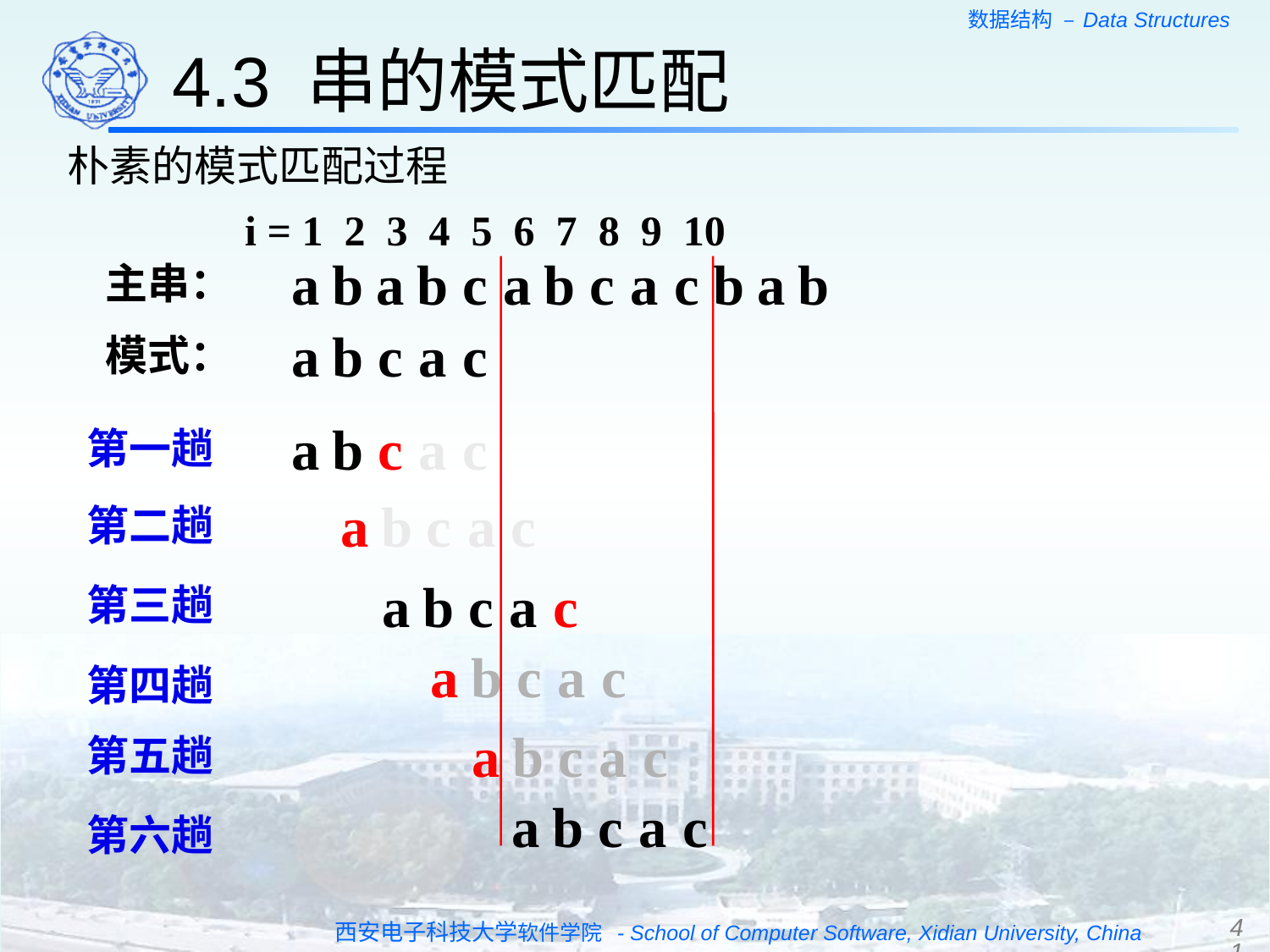

4.3 串的模式匹配
朴素的模式匹配过程
i = 1  2  3  4  5  6  7  8  9  10
主串：

a
b
a
b
c
a
b
c
a
c
b
a
b
模式：
a
b
c
a
c
第一趟
a
b
c
a
c
第二趟
a
b
c
a
c
第三趟
a
b
c
a
c
第四趟
a
b
c
a
c
第五趟
a
b
c
a
c
第六趟
a
b
c
a
c
41